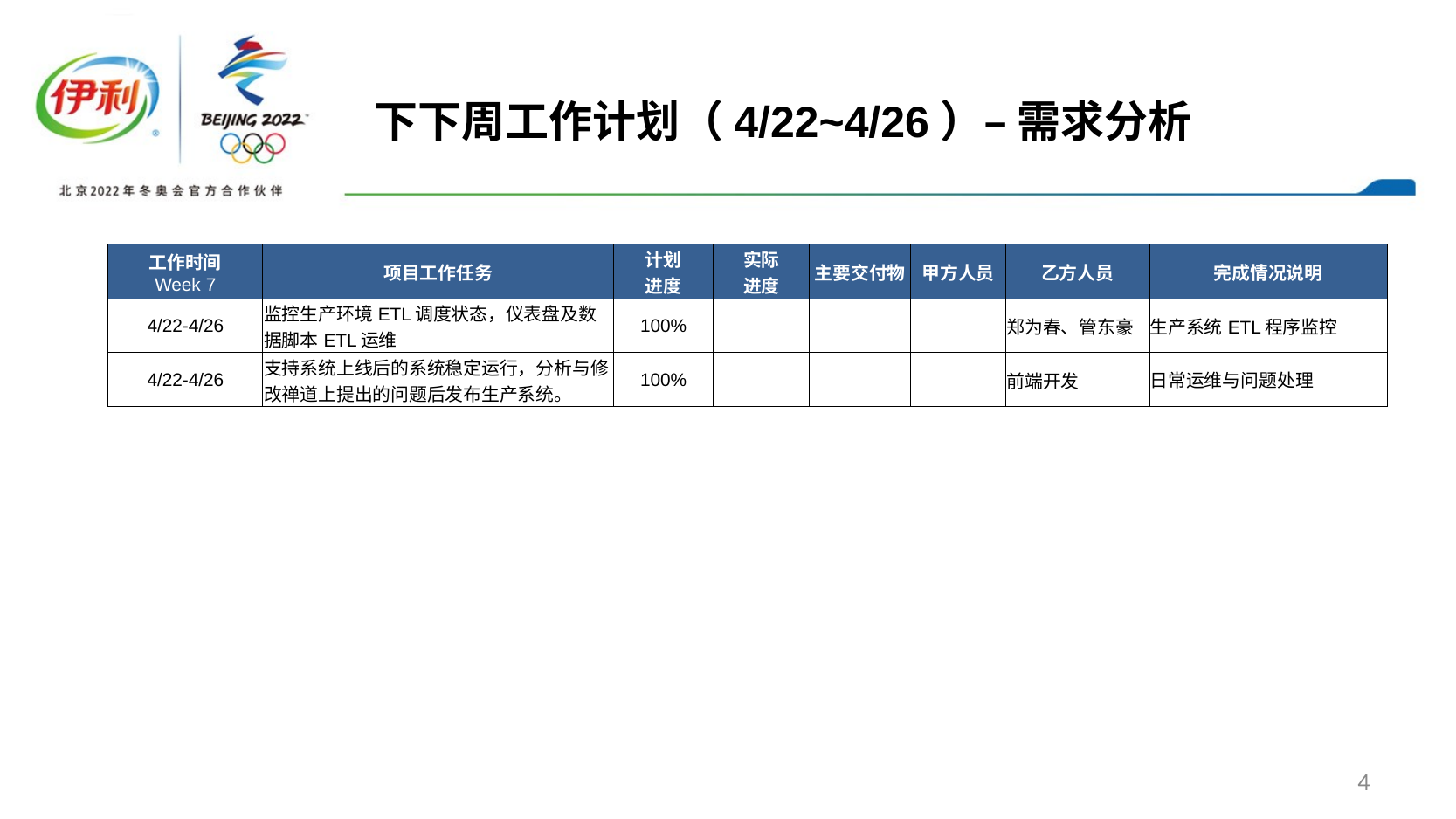

下下周工作计划（4/22~4/26）– 需求分析
| 工作时间 Week 7 | 项目工作任务 | 计划 进度 | 实际 进度 | 主要交付物 | 甲方人员 | 乙方人员 | 完成情况说明 |
| --- | --- | --- | --- | --- | --- | --- | --- |
| 4/22-4/26 | 监控生产环境ETL调度状态，仪表盘及数据脚本ETL运维 | 100% |  |  |  | 郑为春、管东豪 | 生产系统ETL程序监控 |
| 4/22-4/26 | 支持系统上线后的系统稳定运行，分析与修改禅道上提出的问题后发布生产系统。 | 100% |  |  |  | 前端开发 | 日常运维与问题处理 |
4